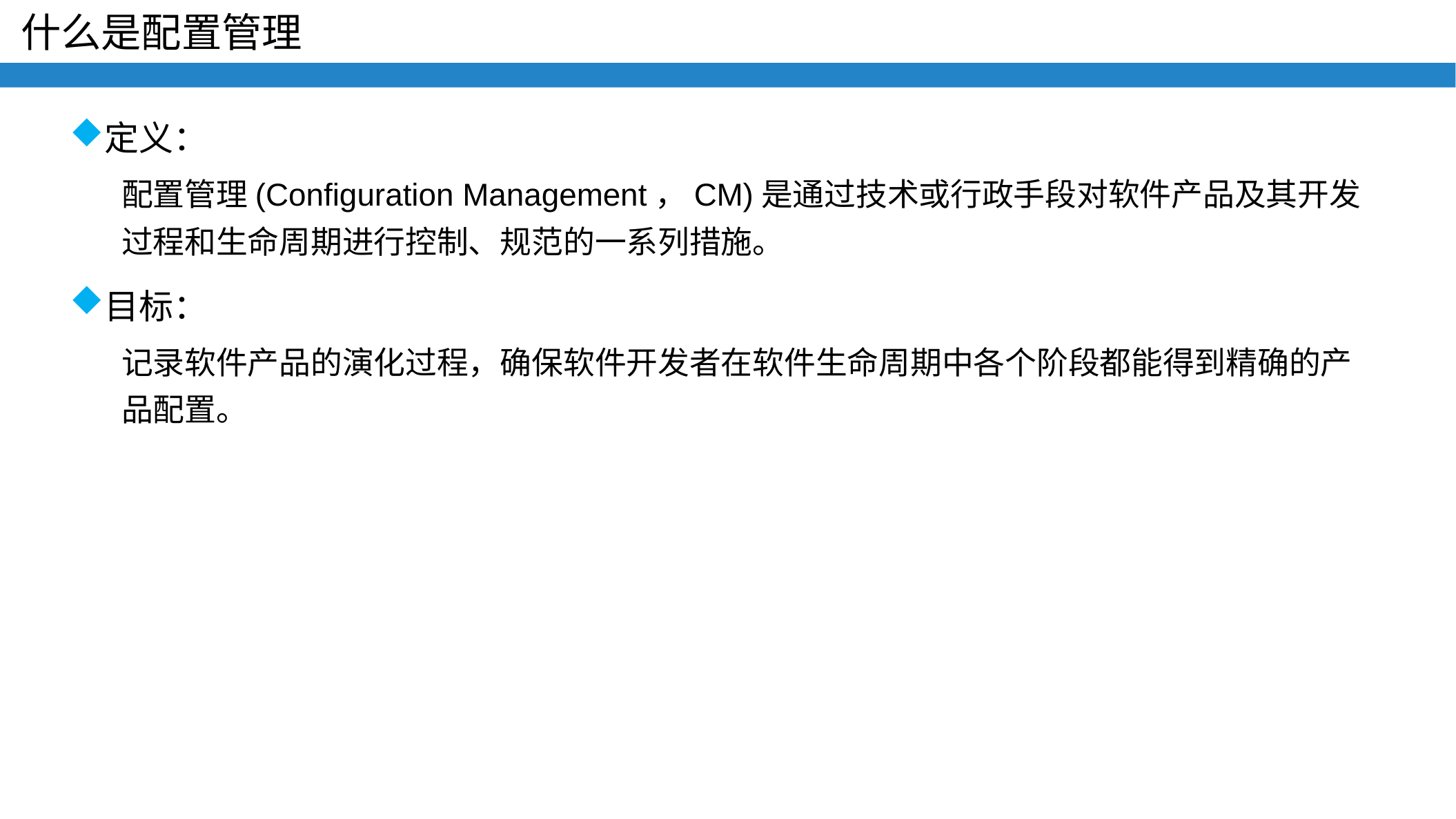

# 什么是配置管理
定义：
配置管理(Configuration Management，CM)是通过技术或行政手段对软件产品及其开发过程和生命周期进行控制、规范的一系列措施。
目标：
记录软件产品的演化过程，确保软件开发者在软件生命周期中各个阶段都能得到精确的产品配置。